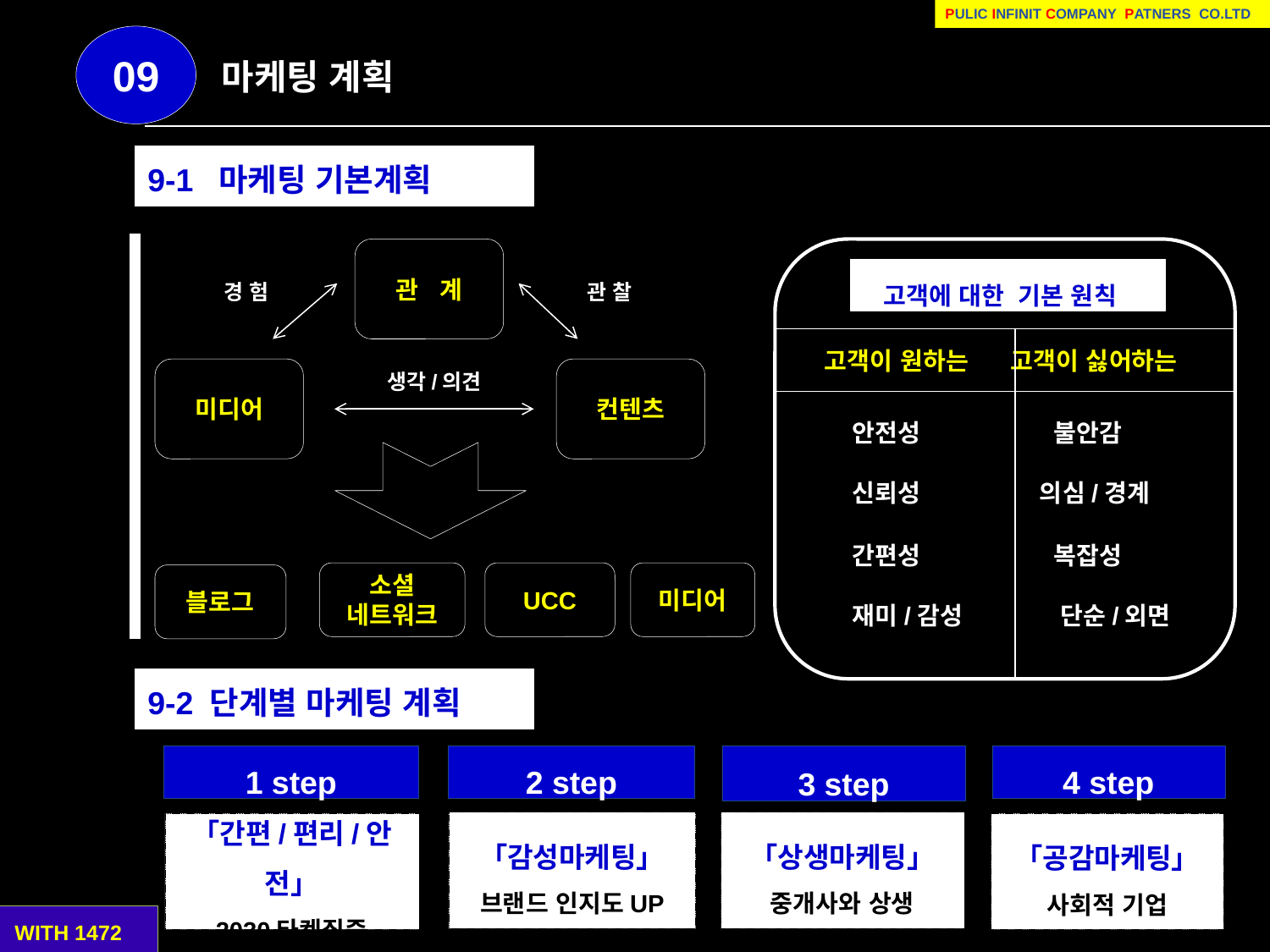

Pulic infinit company  patnerS  co.lTd
09
마케팅 계획
9-1  마케팅 기본계획
관   계

  고객에 대한  기본 원칙
경 험
관 찰
   고객이 원하는      고객이 싫어하는
생각/의견
미디어
컨텐츠

       안전성                   불안감
       신뢰성                 의심/경계
       간편성                   복잡성
소셜
네트워크
UCC
미디어
블로그
       재미/감성              단순/외면
9-2 단계별 마케팅 계획
1 step
2 step
3 step
4 step
「감성마케팅」
브랜드 인지도UP
「상생마케팅」
중개사와 상생
「공감마케팅」
사회적 기업
「간편/편리/안전」
2030타켓집중
 WITH 1472